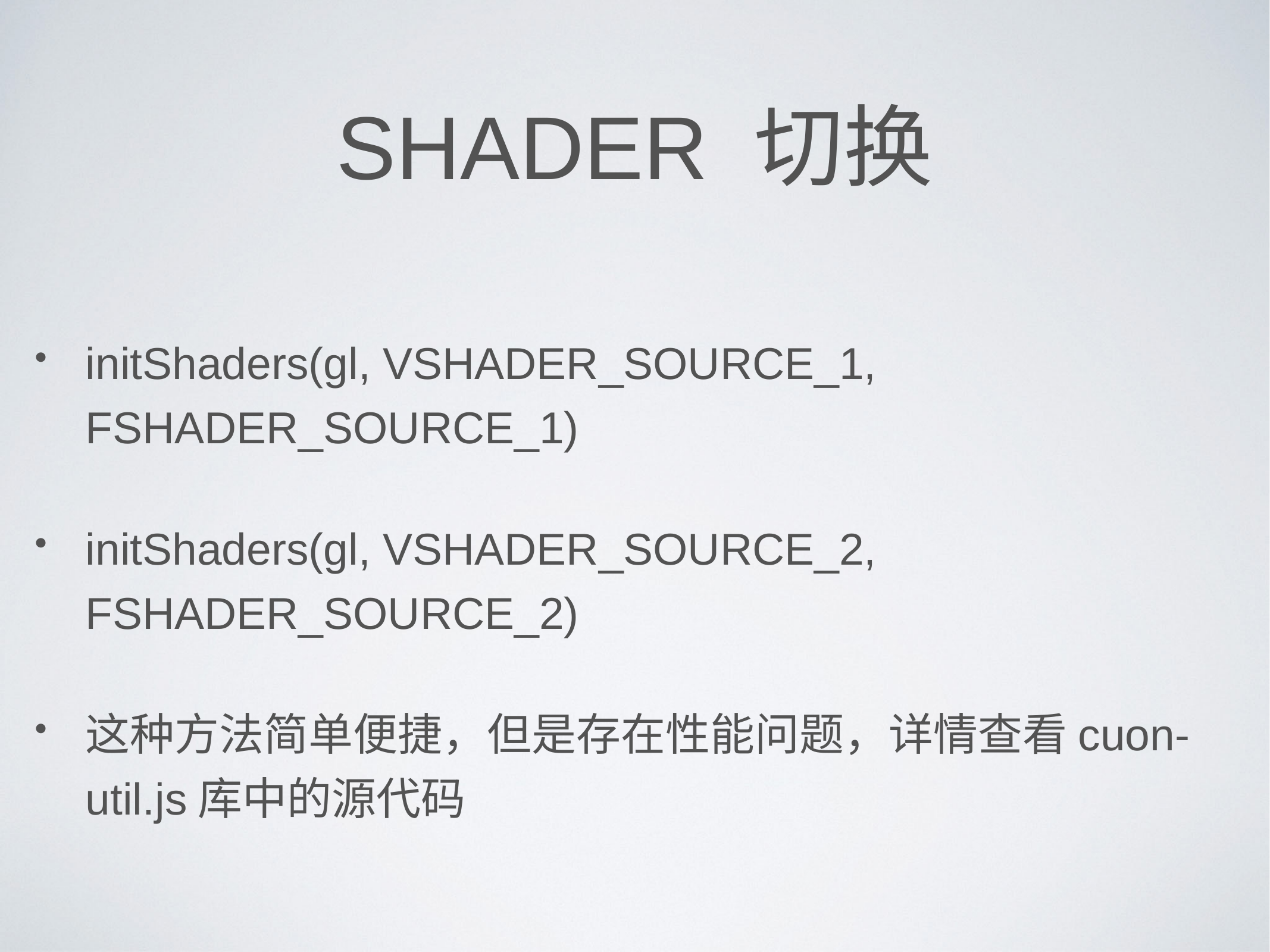

# Shader 切换
initShaders(gl, VSHADER_SOURCE_1, FSHADER_SOURCE_1)
initShaders(gl, VSHADER_SOURCE_2, FSHADER_SOURCE_2)
这种方法简单便捷，但是存在性能问题，详情查看cuon-util.js库中的源代码